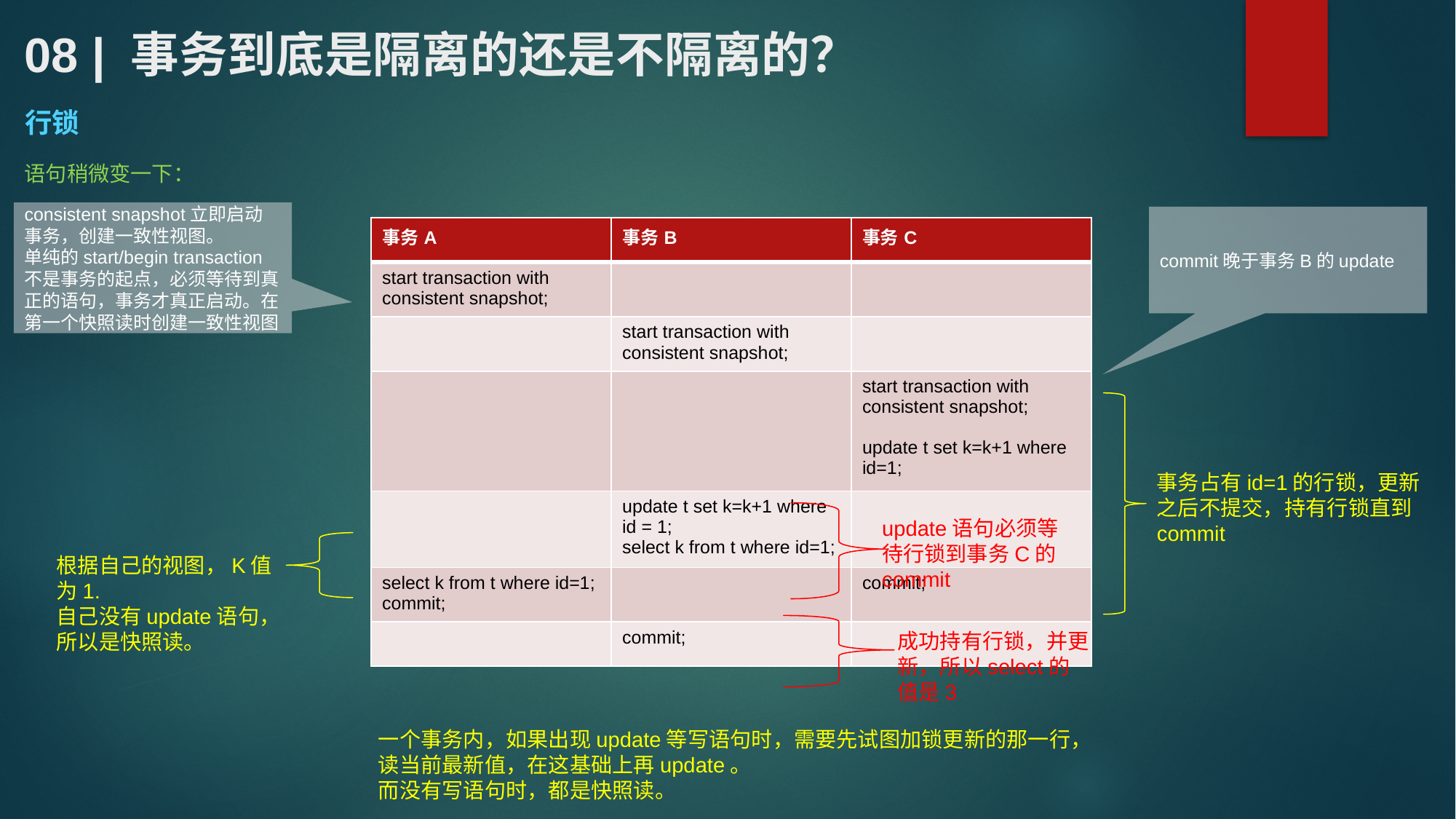

# 08 | 事务到底是隔离的还是不隔离的？
行锁
语句稍微变一下：
consistent snapshot立即启动事务，创建一致性视图。
单纯的start/begin transaction不是事务的起点，必须等待到真正的语句，事务才真正启动。在第一个快照读时创建一致性视图
commit晚于事务B的update
| 事务A | 事务B | 事务C |
| --- | --- | --- |
| start transaction with consistent snapshot; |  |  |
|  | start transaction with consistent snapshot; |  |
|  |  | start transaction with consistent snapshot; update t set k=k+1 where id=1; |
|  | update t set k=k+1 where id = 1; select k from t where id=1; |  |
| select k from t where id=1; commit; |  | commit; |
|  | commit; |  |

事务占有id=1的行锁，更新之后不提交，持有行锁直到commit

update语句必须等待行锁到事务C的commit

根据自己的视图，K值为1.
自己没有update语句，所以是快照读。

成功持有行锁，并更新，所以select的值是3
一个事务内，如果出现update等写语句时，需要先试图加锁更新的那一行，读当前最新值，在这基础上再update。
而没有写语句时，都是快照读。